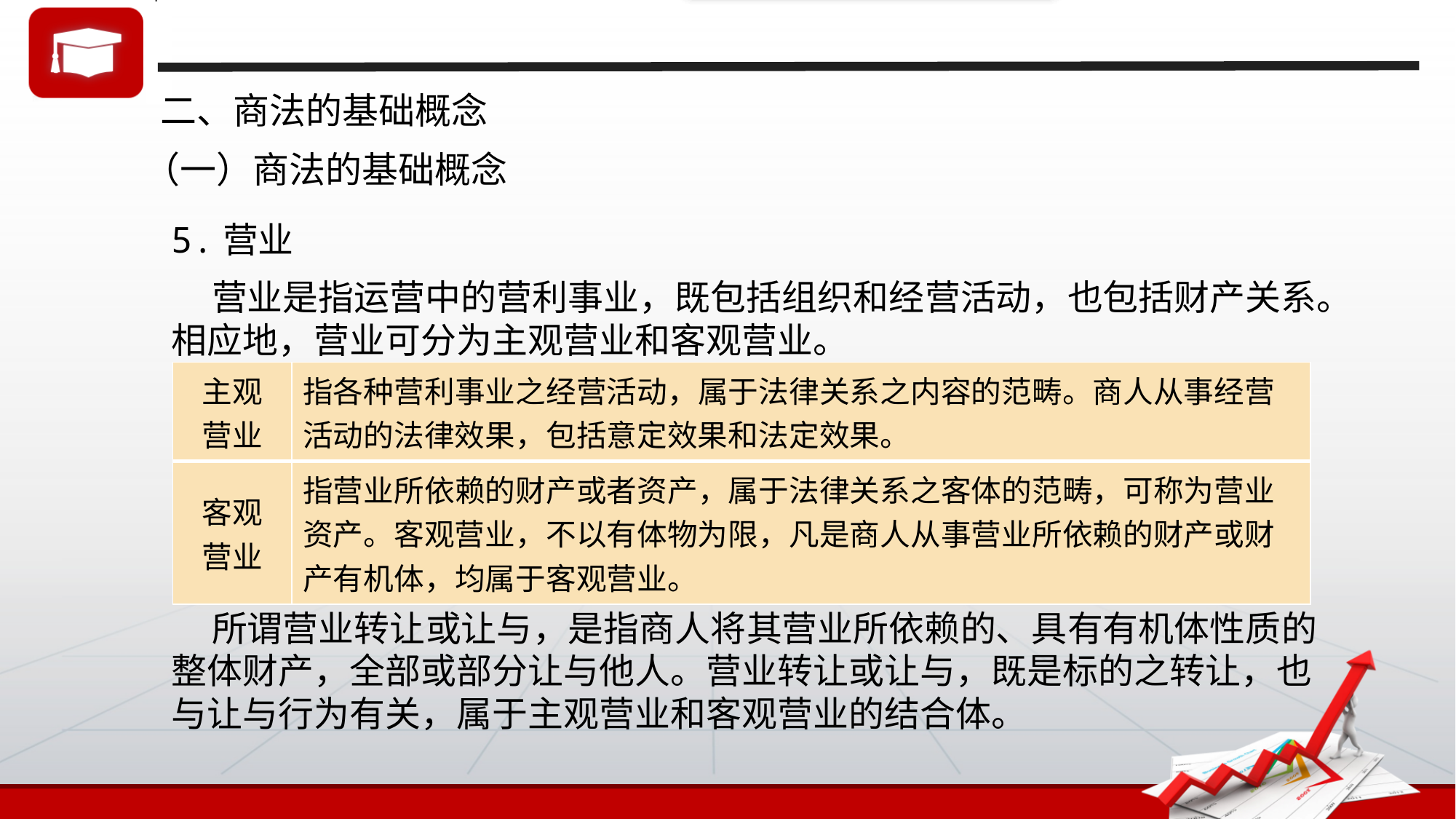

二、商法的基础概念
（一）商法的基础概念

5.营业
    营业是指运营中的营利事业，既包括组织和经营活动，也包括财产关系。相应地，营业可分为主观营业和客观营业。

营业转让或营业让与
    所谓营业转让或让与，是指商人将其营业所依赖的、具有有机体性质的整体财产，全部或部分让与他人。营业转让或让与，既是标的之转让，也与让与行为有关，属于主观营业和客观营业的结合体。
| 主观 营业 | 指各种营利事业之经营活动，属于法律关系之内容的范畴。商人从事经营活动的法律效果，包括意定效果和法定效果。 |
| --- | --- |
| 客观 营业 | 指营业所依赖的财产或者资产，属于法律关系之客体的范畴，可称为营业资产。客观营业，不以有体物为限，凡是商人从事营业所依赖的财产或财产有机体，均属于客观营业。 |